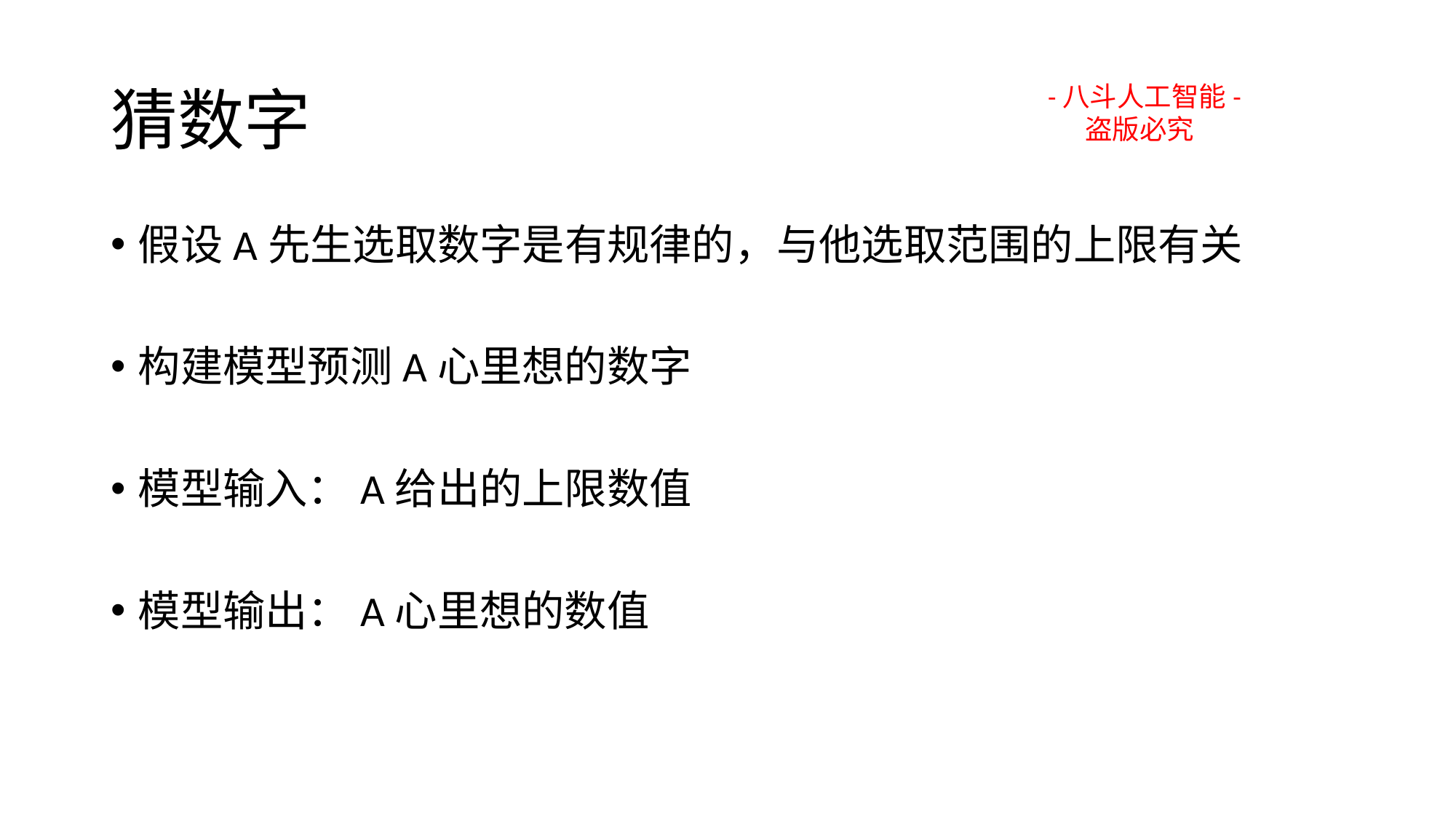

# 猜数字
-八斗人工智能-
     盗版必究
假设A先生选取数字是有规律的，与他选取范围的上限有关

构建模型预测A心里想的数字

模型输入：A给出的上限数值

模型输出：A心里想的数值